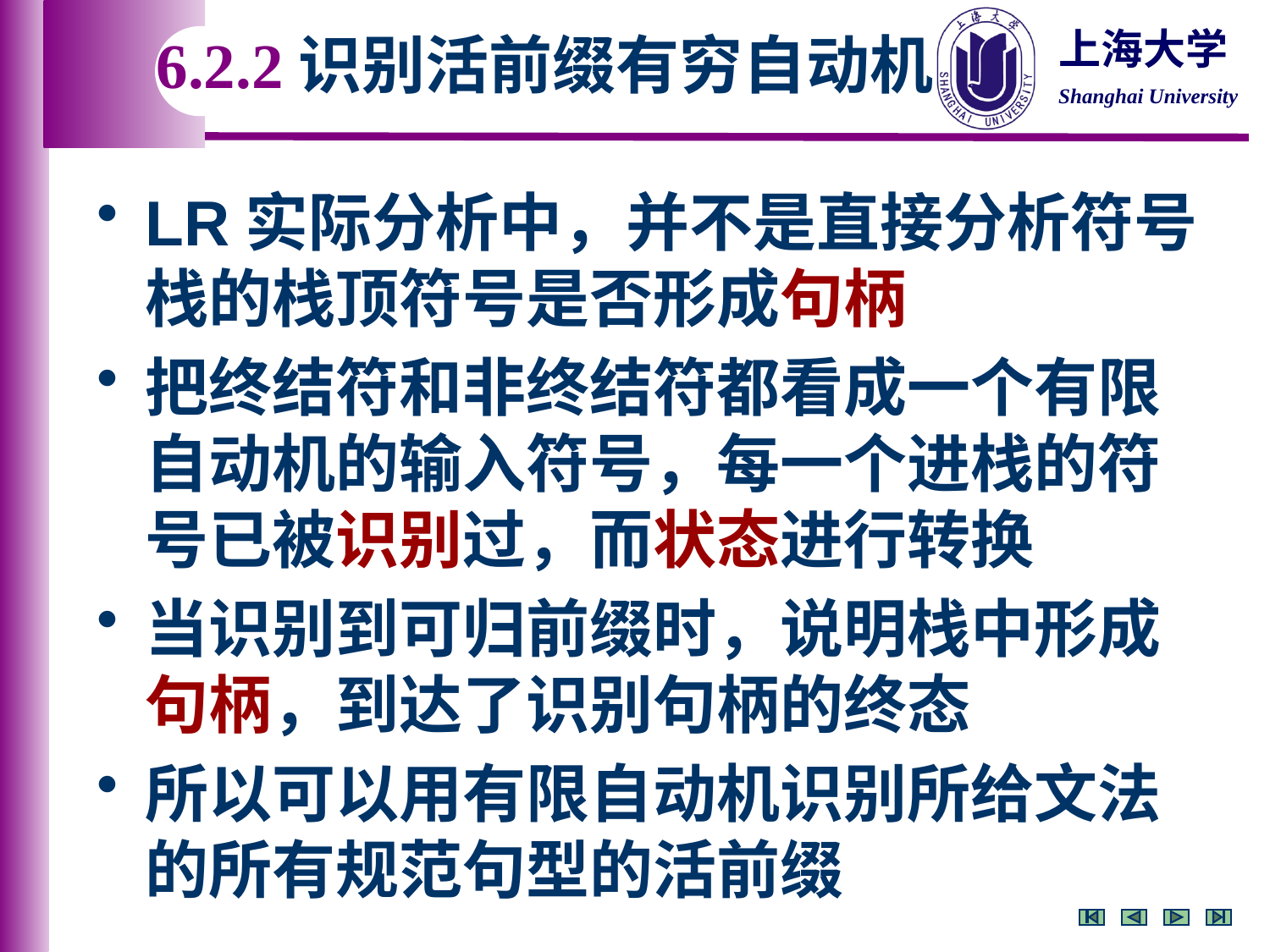

6.2.2识别活前缀有穷自动机
LR实际分析中，并不是直接分析符号栈的栈顶符号是否形成句柄
把终结符和非终结符都看成一个有限自动机的输入符号，每一个进栈的符号已被识别过，而状态进行转换
当识别到可归前缀时，说明栈中形成句柄，到达了识别句柄的终态
所以可以用有限自动机识别所给文法的所有规范句型的活前缀